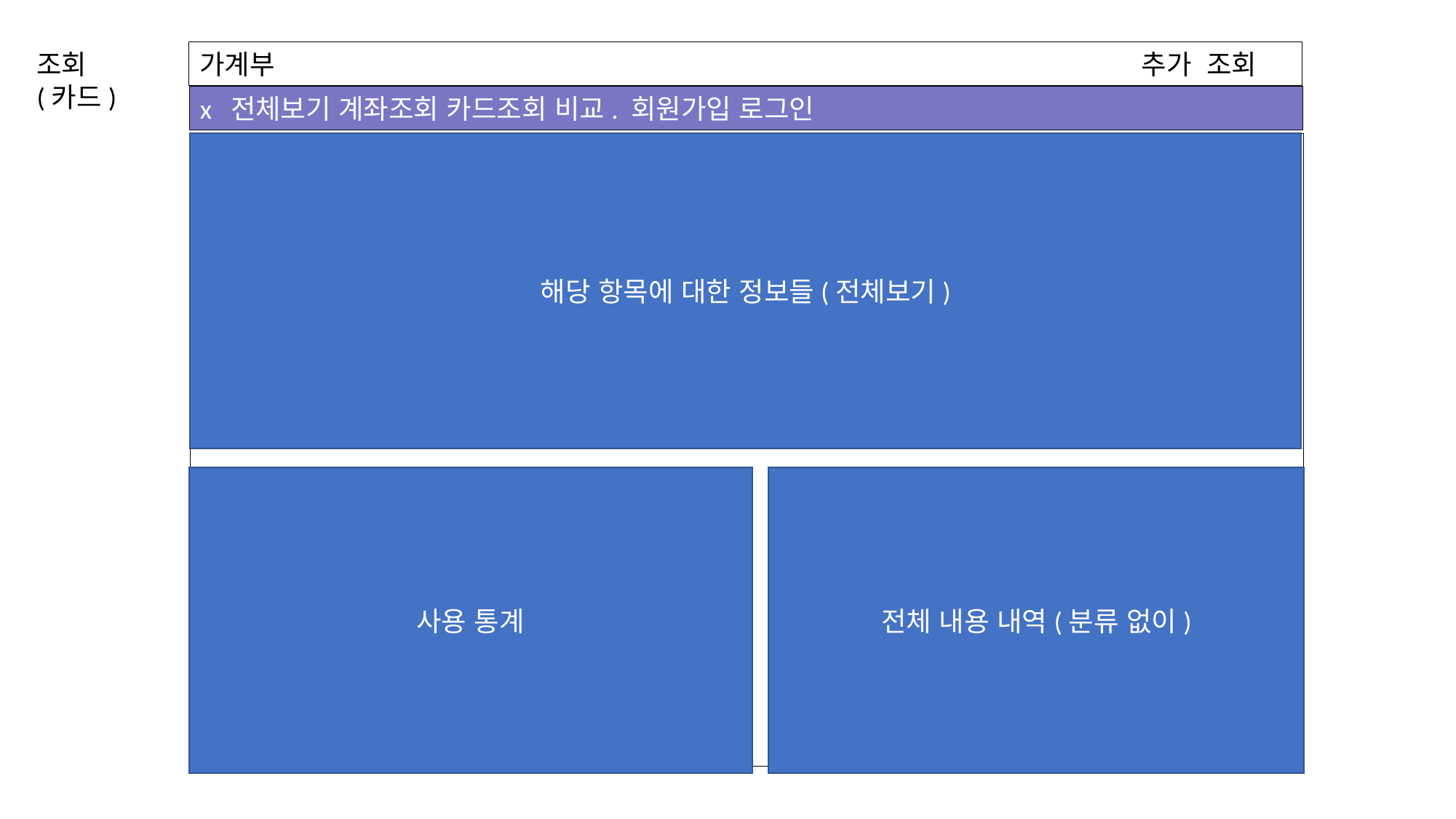

조회
(카드)
가계부								         추가  조회
x  전체보기 계좌조회 카드조회 비교. 회원가입 로그인

해당 항목에 대한 정보들(전체보기)
사용 통계
전체 내용 내역(분류 없이)